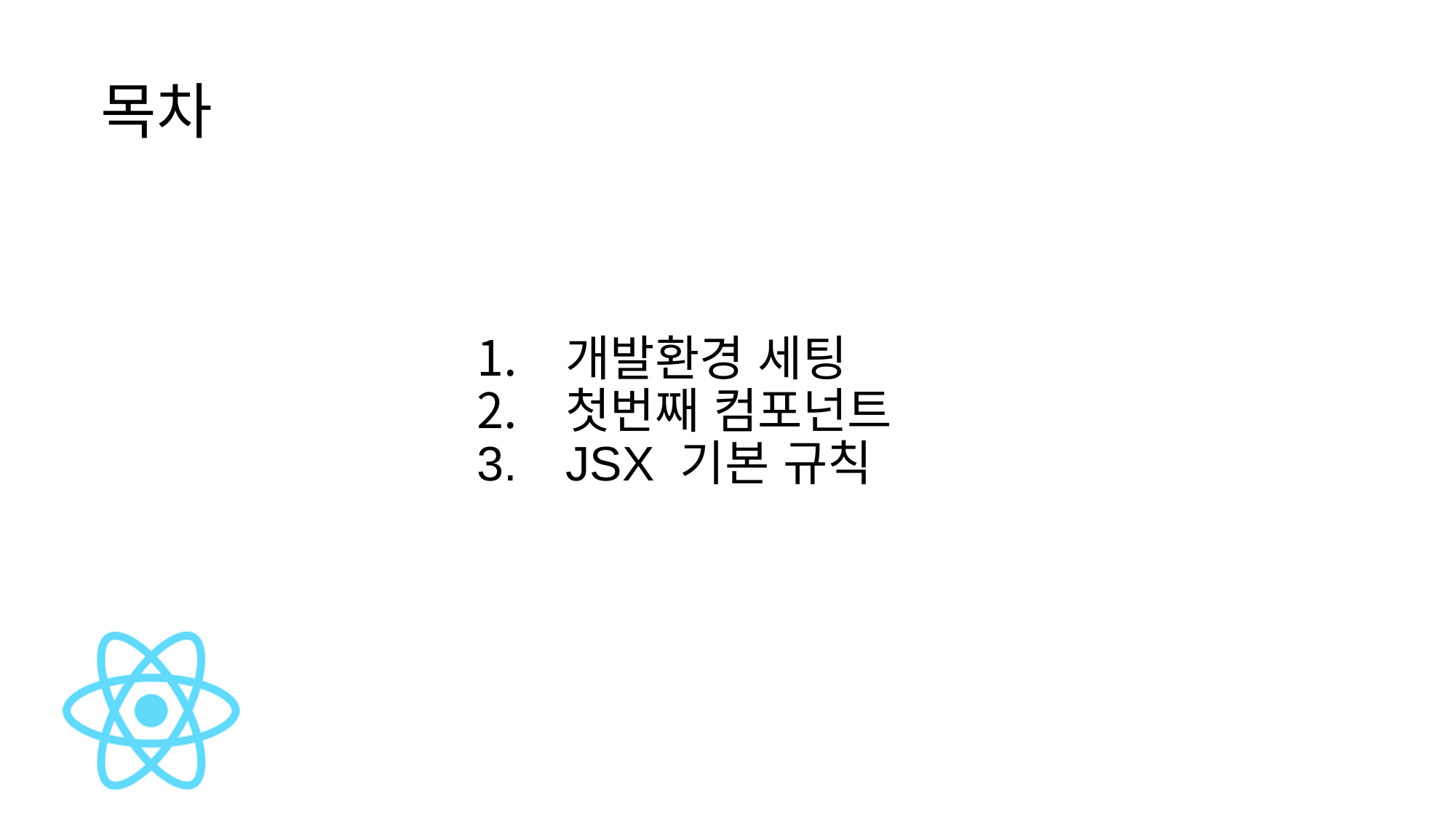

목차
개발환경 세팅
첫번째 컴포넌트
JSX 기본 규칙